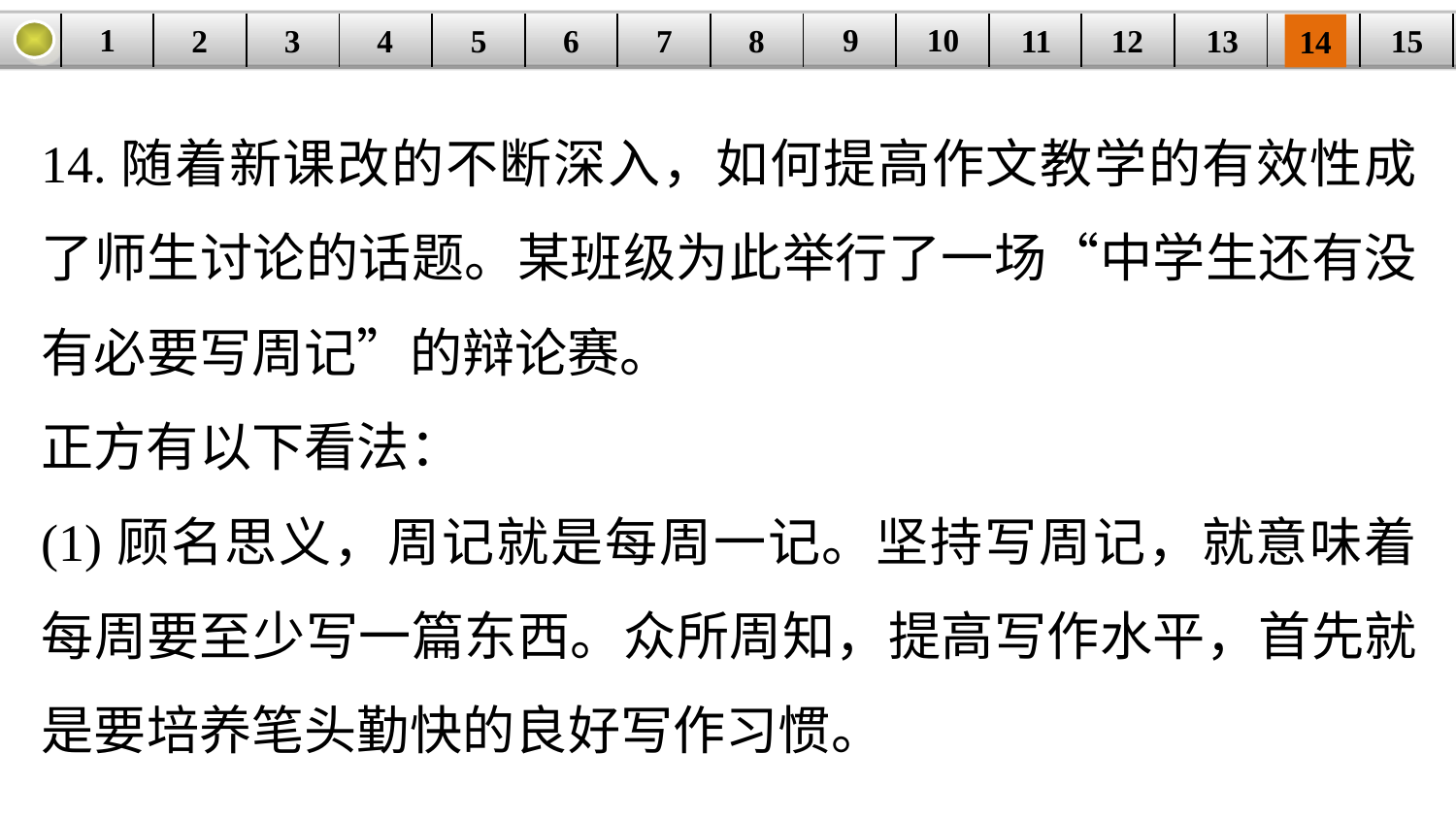

9
10
1
3
4
5
6
8
11
2
12
15
|  |  |  |  |  |  |  |  |  |  |  |  |  |  |  |
| --- | --- | --- | --- | --- | --- | --- | --- | --- | --- | --- | --- | --- | --- | --- |
7
13
14

14.随着新课改的不断深入，如何提高作文教学的有效性成了师生讨论的话题。某班级为此举行了一场“中学生还有没有必要写周记”的辩论赛。
正方有以下看法：
(1)顾名思义，周记就是每周一记。坚持写周记，就意味着每周要至少写一篇东西。众所周知，提高写作水平，首先就是要培养笔头勤快的良好写作习惯。